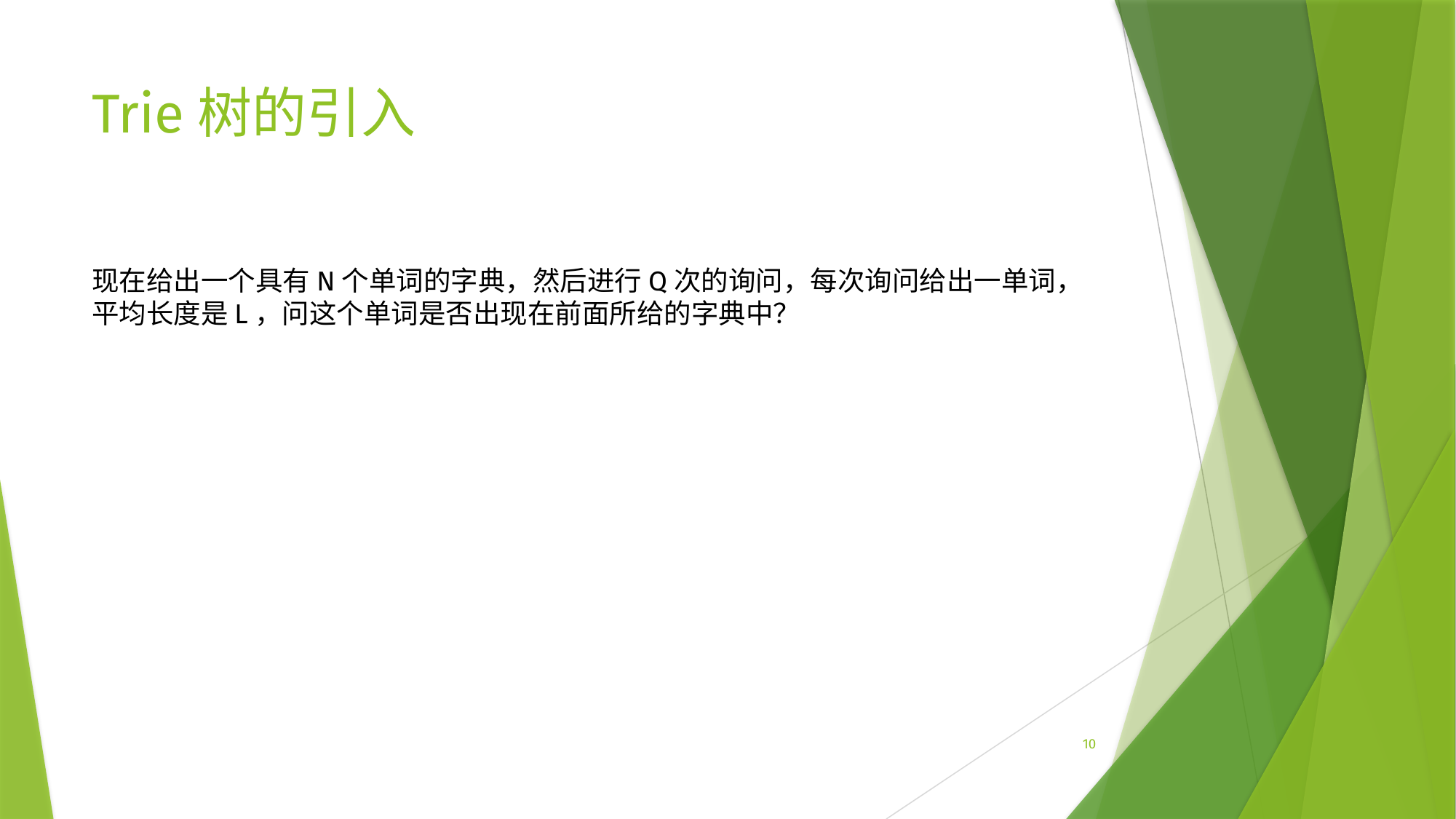

# Trie树的引入
现在给出一个具有N个单词的字典，然后进行Q次的询问，每次询问给出一单词，平均长度是L，问这个单词是否出现在前面所给的字典中？

10